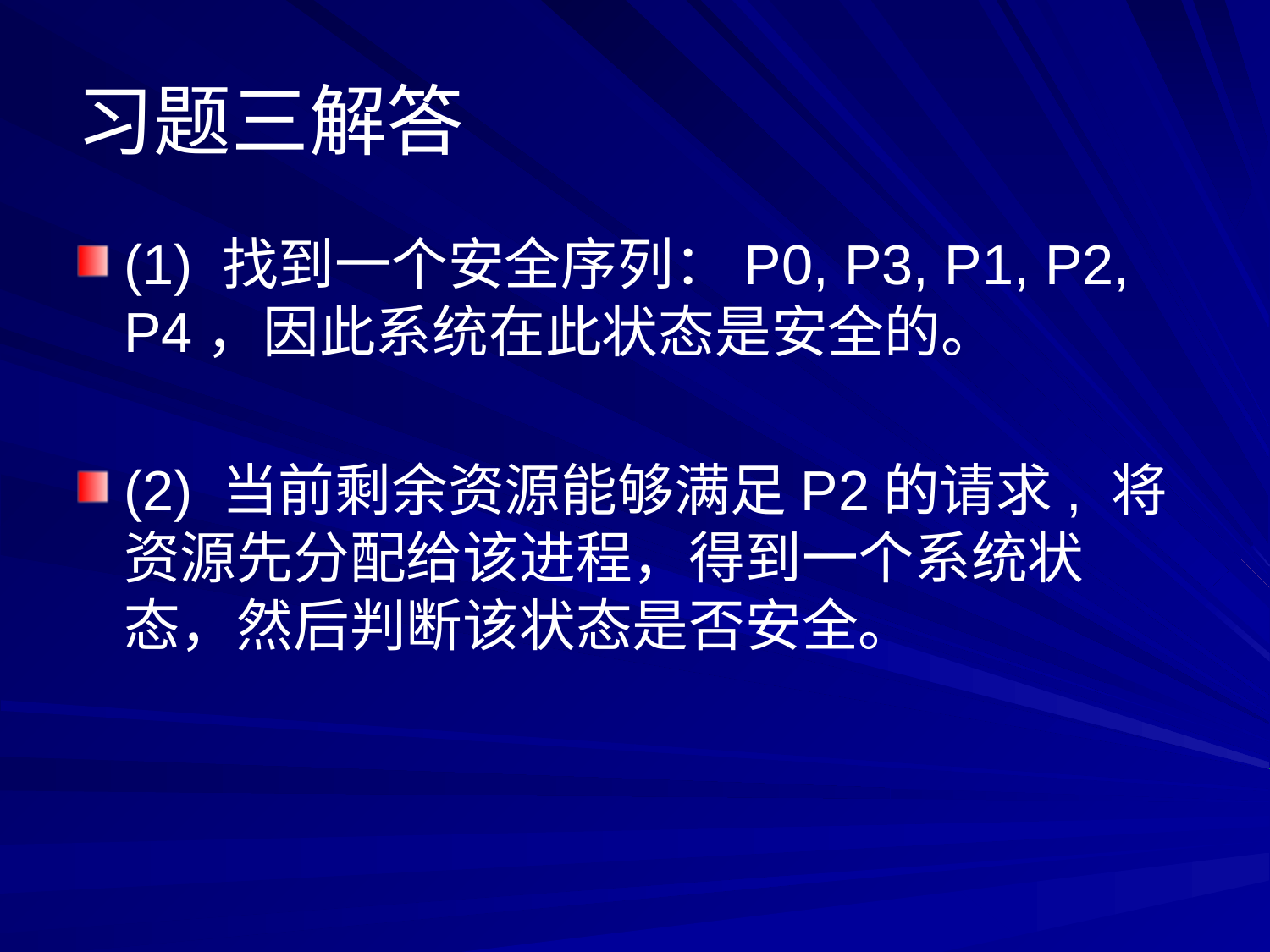

# 习题三解答
(1) 找到一个安全序列：P0, P3, P1, P2, P4，因此系统在此状态是安全的。

(2) 当前剩余资源能够满足P2的请求, 将资源先分配给该进程，得到一个系统状态，然后判断该状态是否安全。